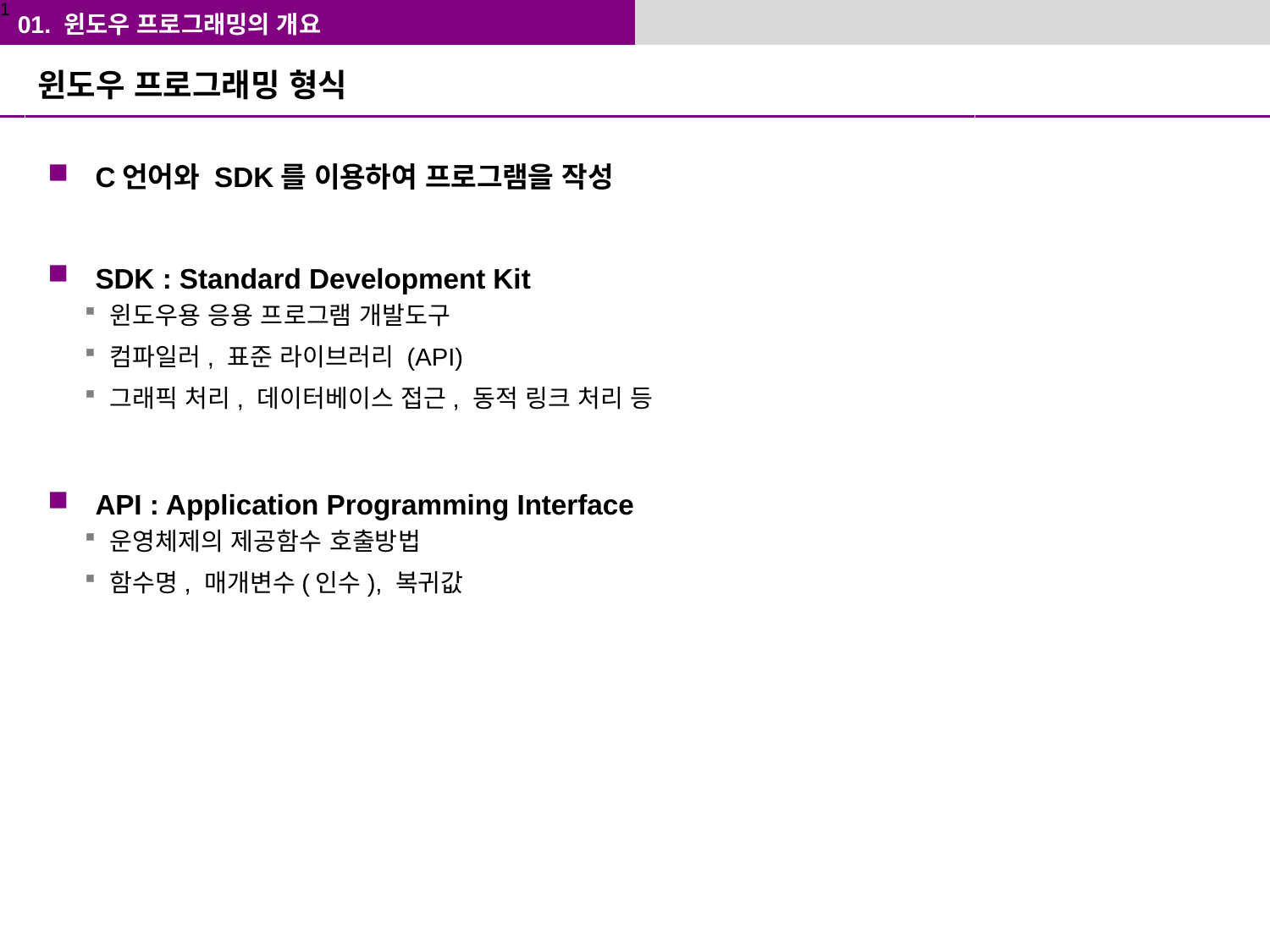

01. 윈도우 프로그래밍의 개요
# 윈도우 프로그래밍 형식
C언어와 SDK를 이용하여 프로그램을 작성

SDK : Standard Development Kit
윈도우용 응용 프로그램 개발도구
컴파일러, 표준 라이브러리 (API)
그래픽 처리, 데이터베이스 접근, 동적 링크 처리 등

API : Application Programming Interface
운영체제의 제공함수 호출방법
함수명, 매개변수(인수), 복귀값